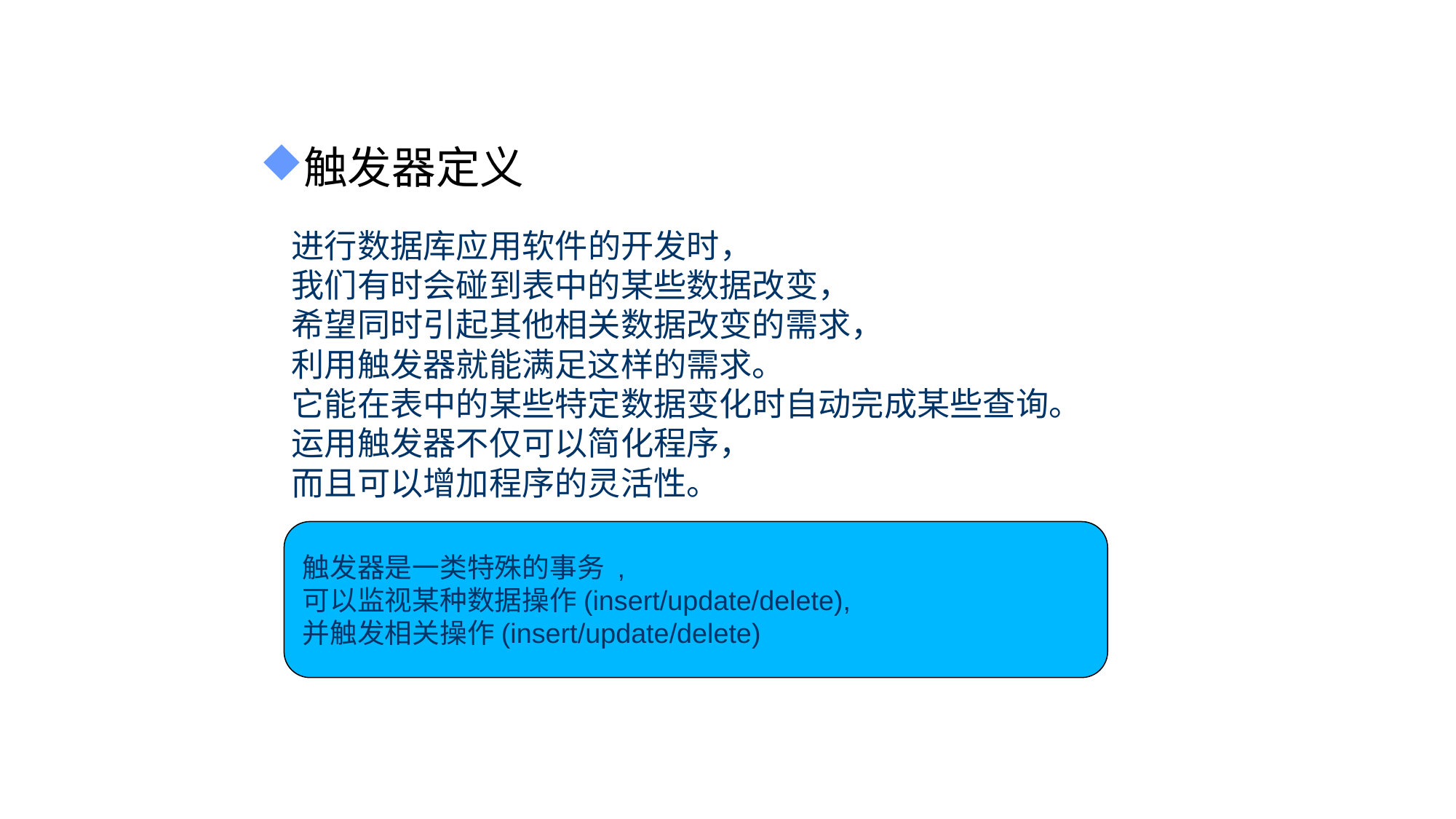

触发器定义
进行数据库应用软件的开发时，
我们有时会碰到表中的某些数据改变，
希望同时引起其他相关数据改变的需求，
利用触发器就能满足这样的需求。
它能在表中的某些特定数据变化时自动完成某些查询。
运用触发器不仅可以简化程序，
而且可以增加程序的灵活性。
触发器是一类特殊的事务 ,
可以监视某种数据操作(insert/update/delete),
并触发相关操作(insert/update/delete)